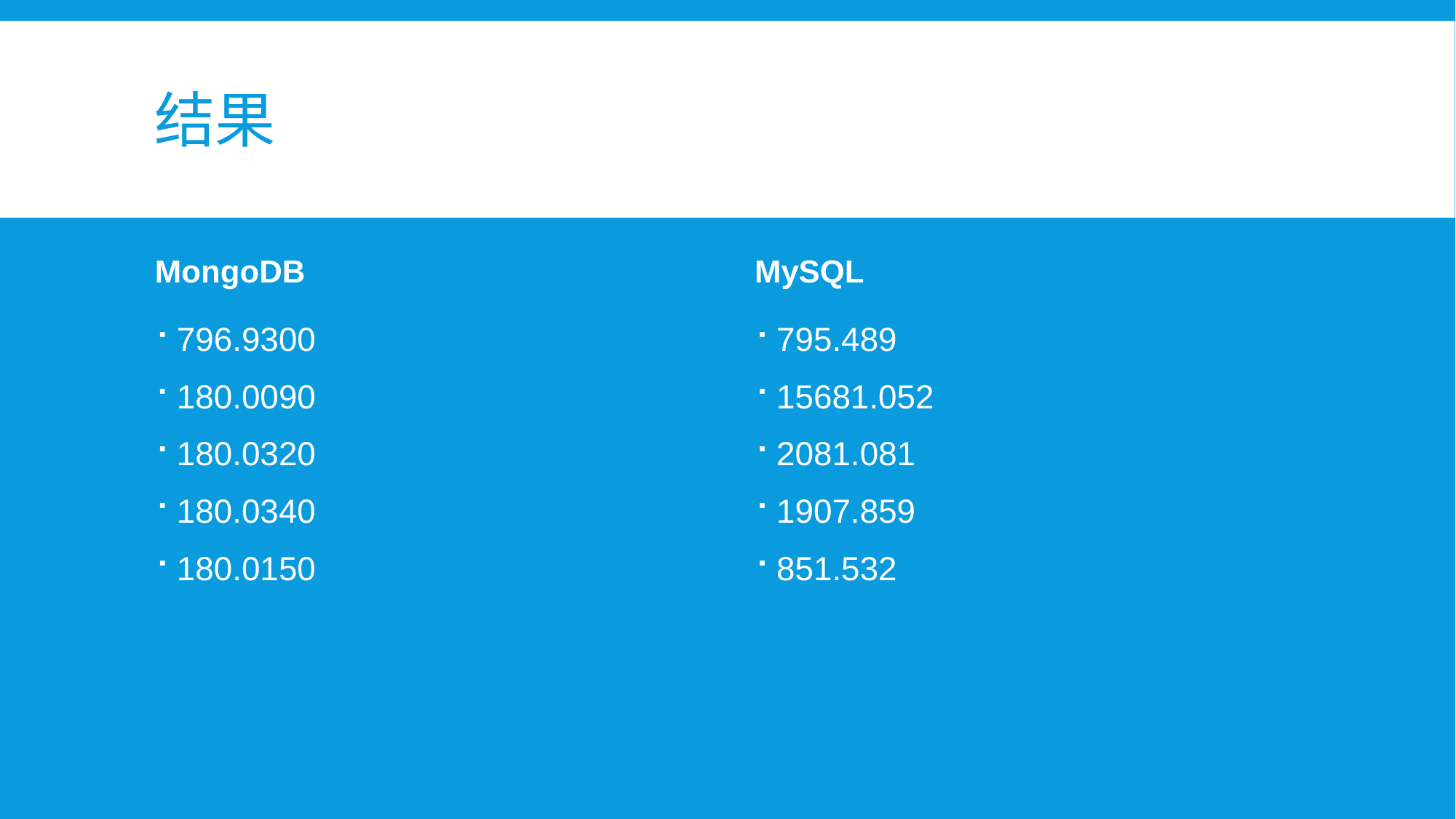

# 结果
MongoDB
MySQL
795.489
15681.052
2081.081
1907.859
851.532
796.9300
180.0090
180.0320
180.0340
180.0150